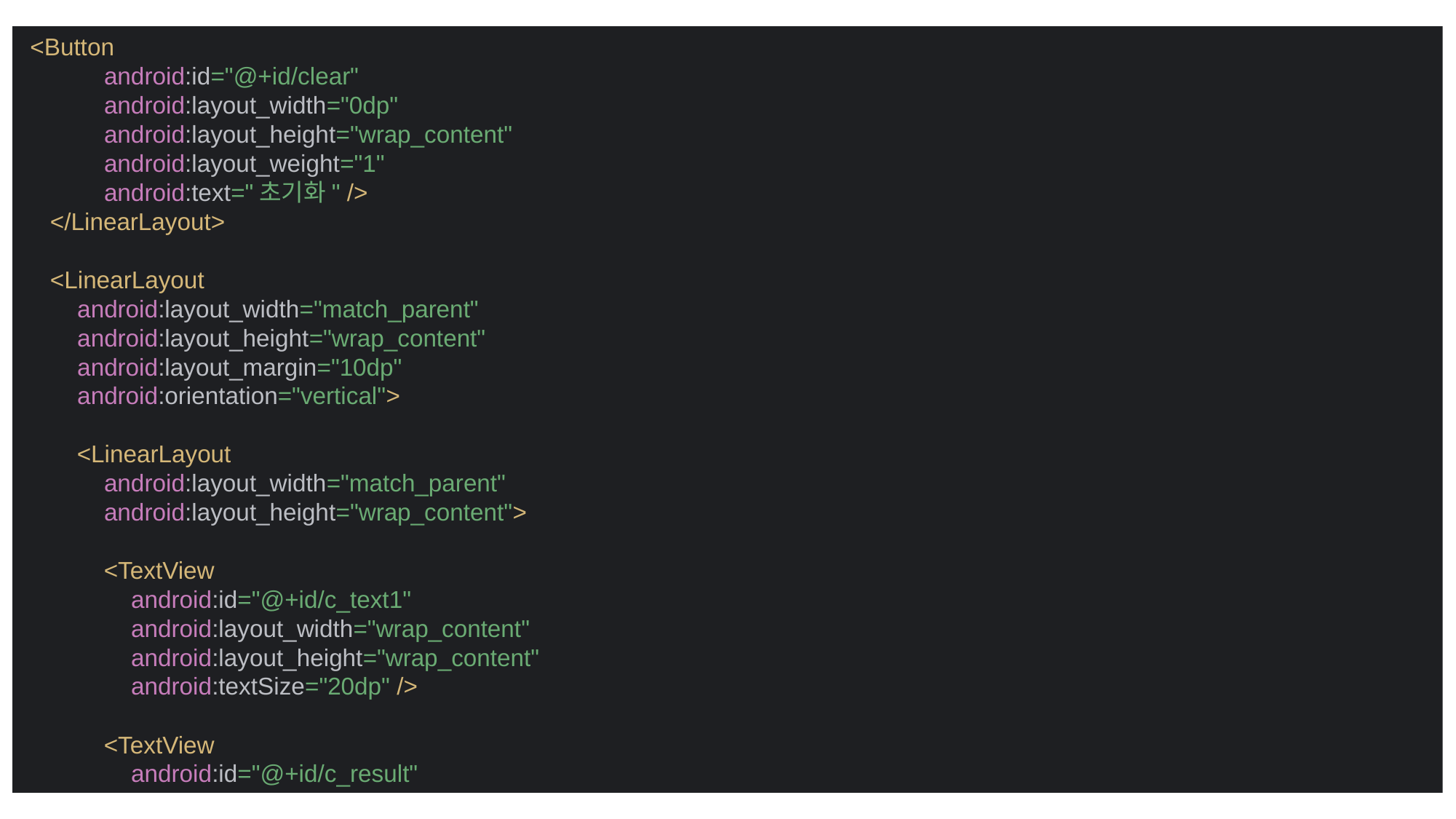

<Button
            android:id="@+id/clear"
            android:layout_width="0dp"
            android:layout_height="wrap_content"
            android:layout_weight="1"
            android:text="초기화" />
    </LinearLayout>
    <LinearLayout
        android:layout_width="match_parent"
        android:layout_height="wrap_content"
        android:layout_margin="10dp"
        android:orientation="vertical">
        <LinearLayout
            android:layout_width="match_parent"
            android:layout_height="wrap_content">
            <TextView
                android:id="@+id/c_text1"
                android:layout_width="wrap_content"
                android:layout_height="wrap_content"
                android:textSize="20dp" />
            <TextView
                android:id="@+id/c_result"